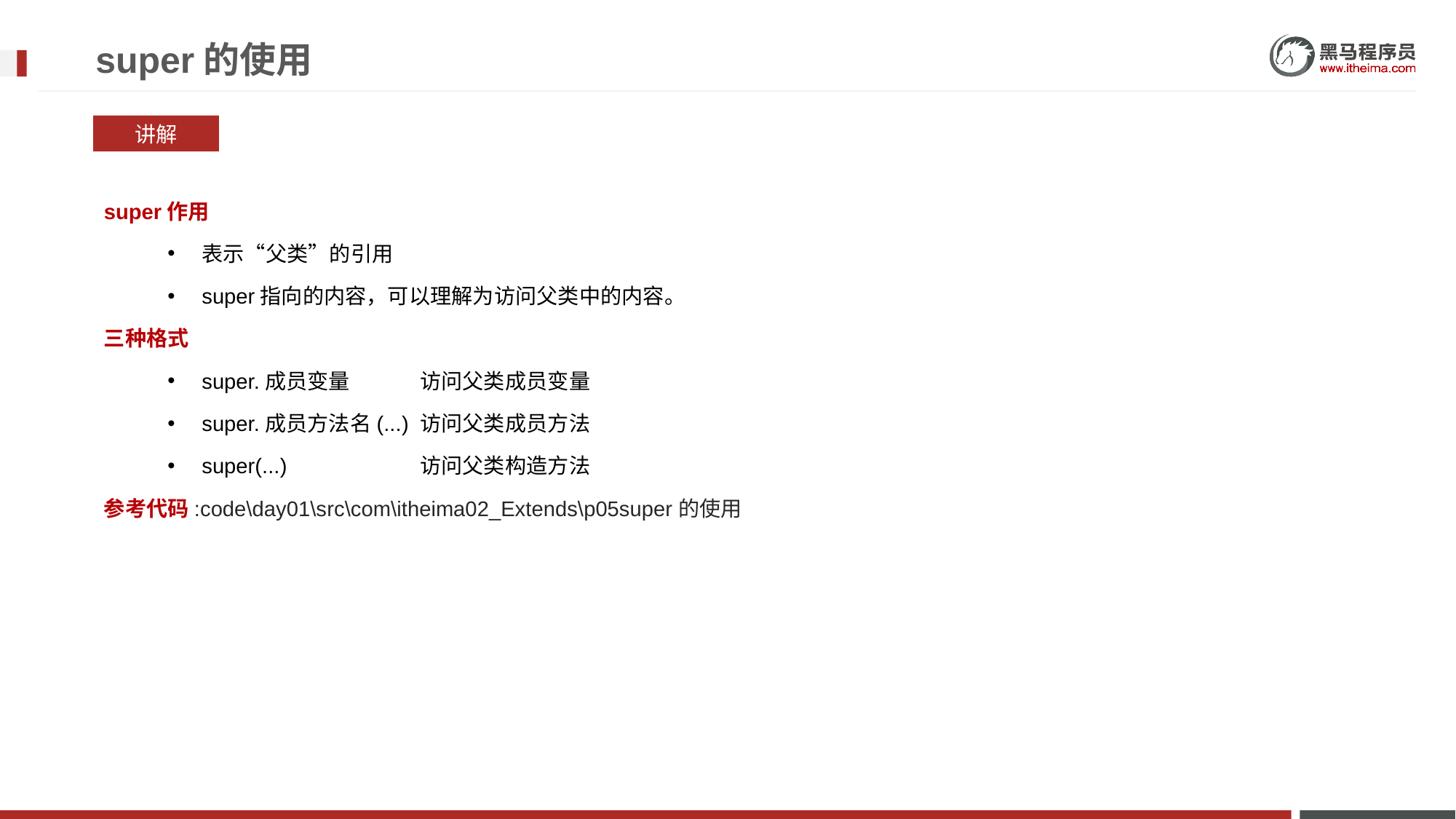

# super的使用
讲解
super作用
表示“父类”的引用
super指向的内容，可以理解为访问父类中的内容。
三种格式
super.成员变量	访问父类成员变量
super.成员方法名(...)	访问父类成员方法
super(...)		访问父类构造方法
参考代码:code\day01\src\com\itheima02_Extends\p05super的使用